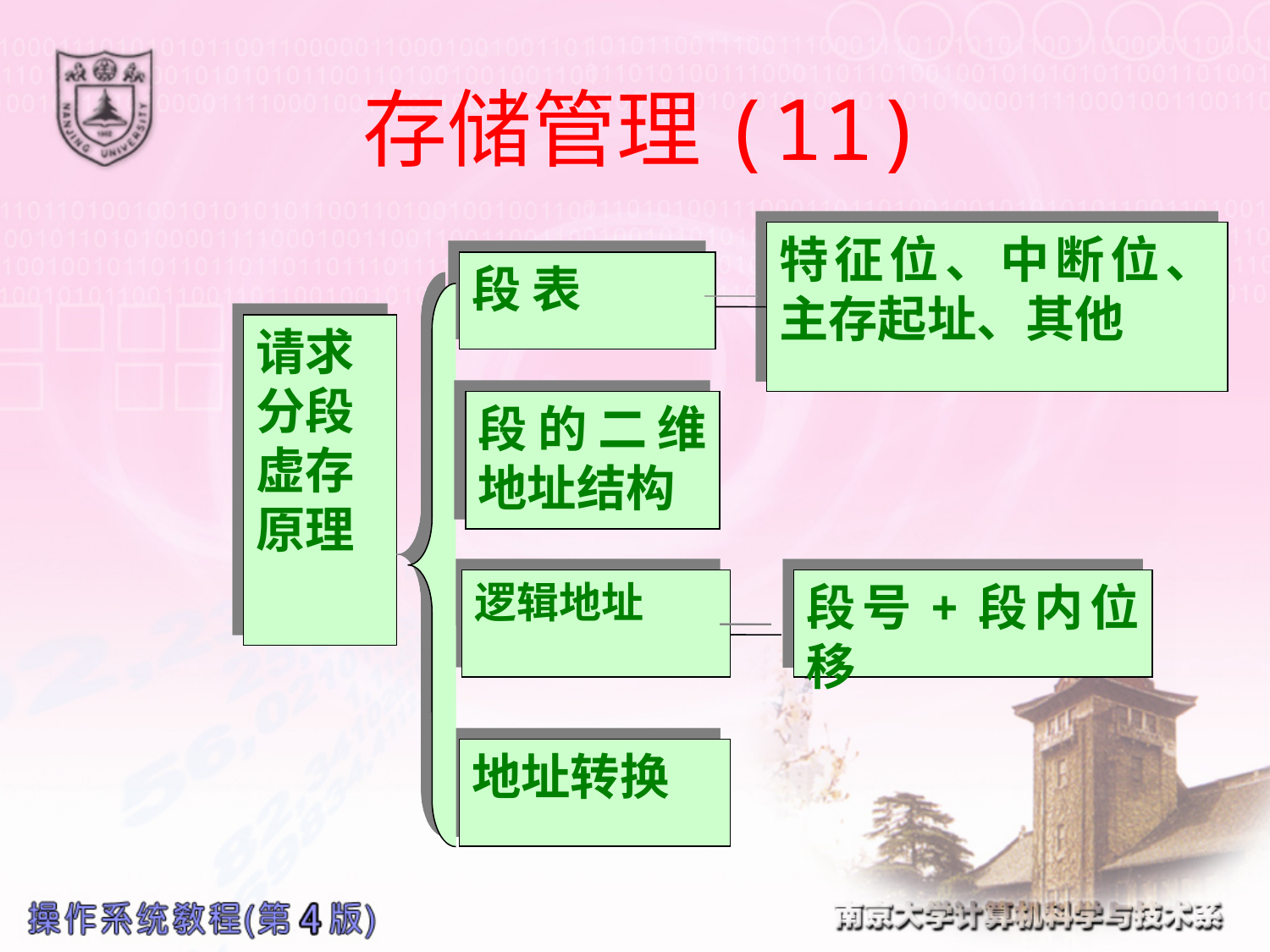

# 存储管理(11)
特征位、中断位、主存起址、其他
段 表

请求分段虚存原理
段的二维地址结构
逻辑地址
段号+段内位移

地址转换